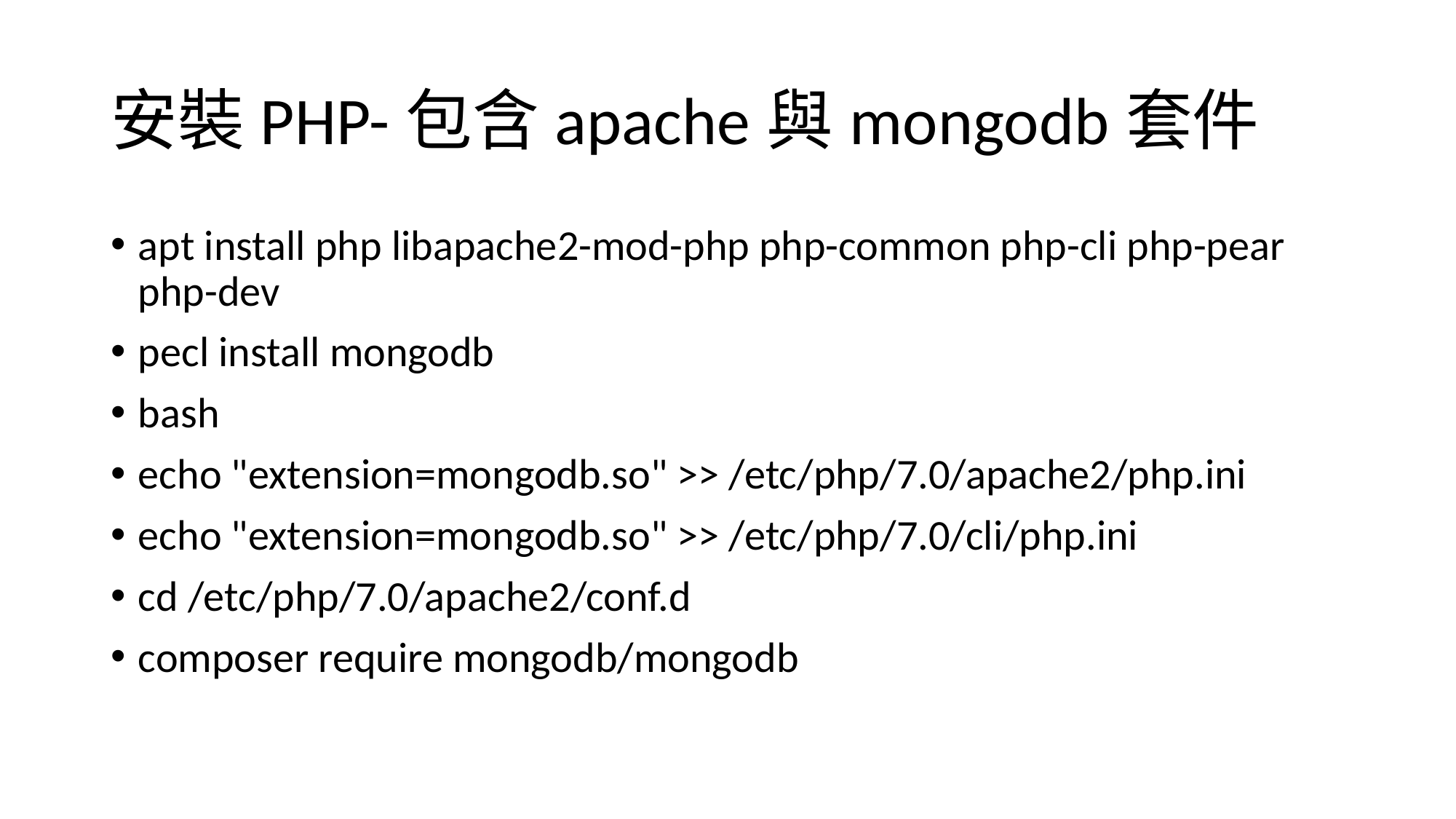

# 安裝PHP-包含apache與mongodb套件
apt install php libapache2-mod-php php-common php-cli php-pear php-dev
pecl install mongodb
bash
echo "extension=mongodb.so" >> /etc/php/7.0/apache2/php.ini
echo "extension=mongodb.so" >> /etc/php/7.0/cli/php.ini
cd /etc/php/7.0/apache2/conf.d
composer require mongodb/mongodb